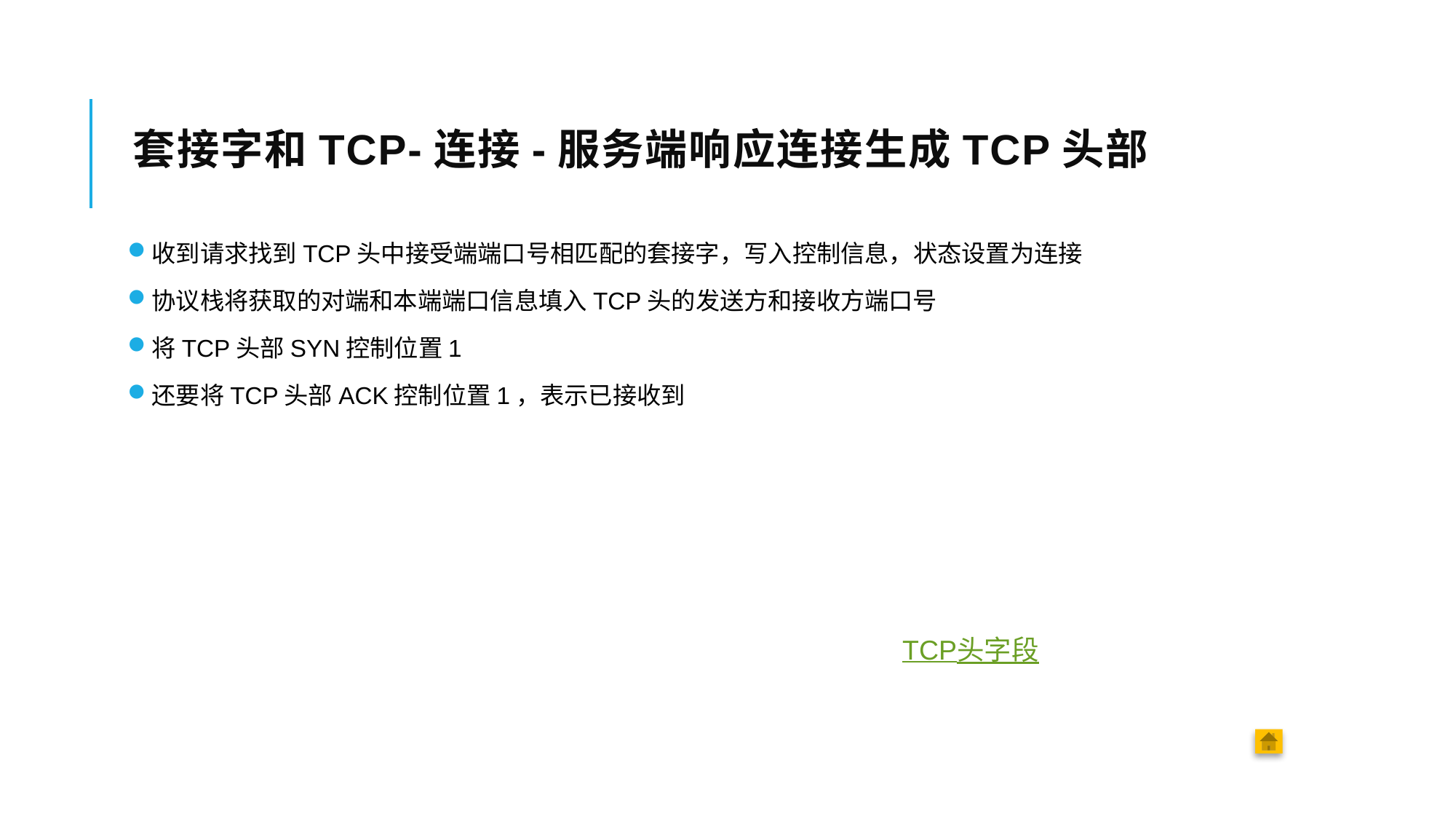

# 套接字和TCP-连接-服务端响应连接生成TCP头部
收到请求找到TCP头中接受端端口号相匹配的套接字，写入控制信息，状态设置为连接
协议栈将获取的对端和本端端口信息填入TCP头的发送方和接收方端口号
将TCP头部SYN控制位置1
还要将TCP头部ACK控制位置1，表示已接收到

TCP头字段